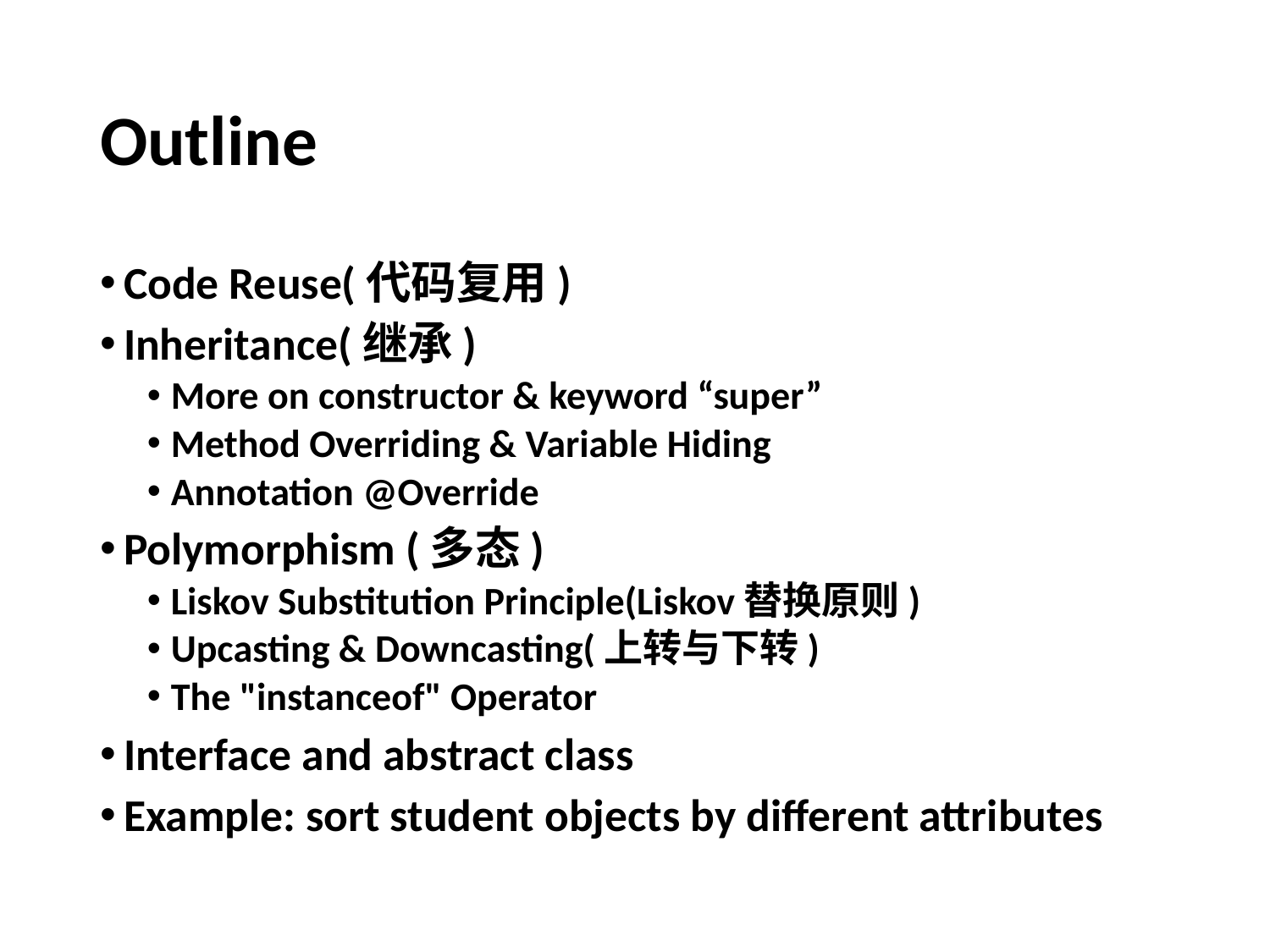

# Outline
Code Reuse(代码复用)
Inheritance(继承)
More on constructor & keyword “super”
Method Overriding & Variable Hiding
Annotation @Override
Polymorphism (多态)
Liskov Substitution Principle(Liskov替换原则)
Upcasting & Downcasting(上转与下转)
The "instanceof" Operator
Interface and abstract class
Example: sort student objects by different attributes